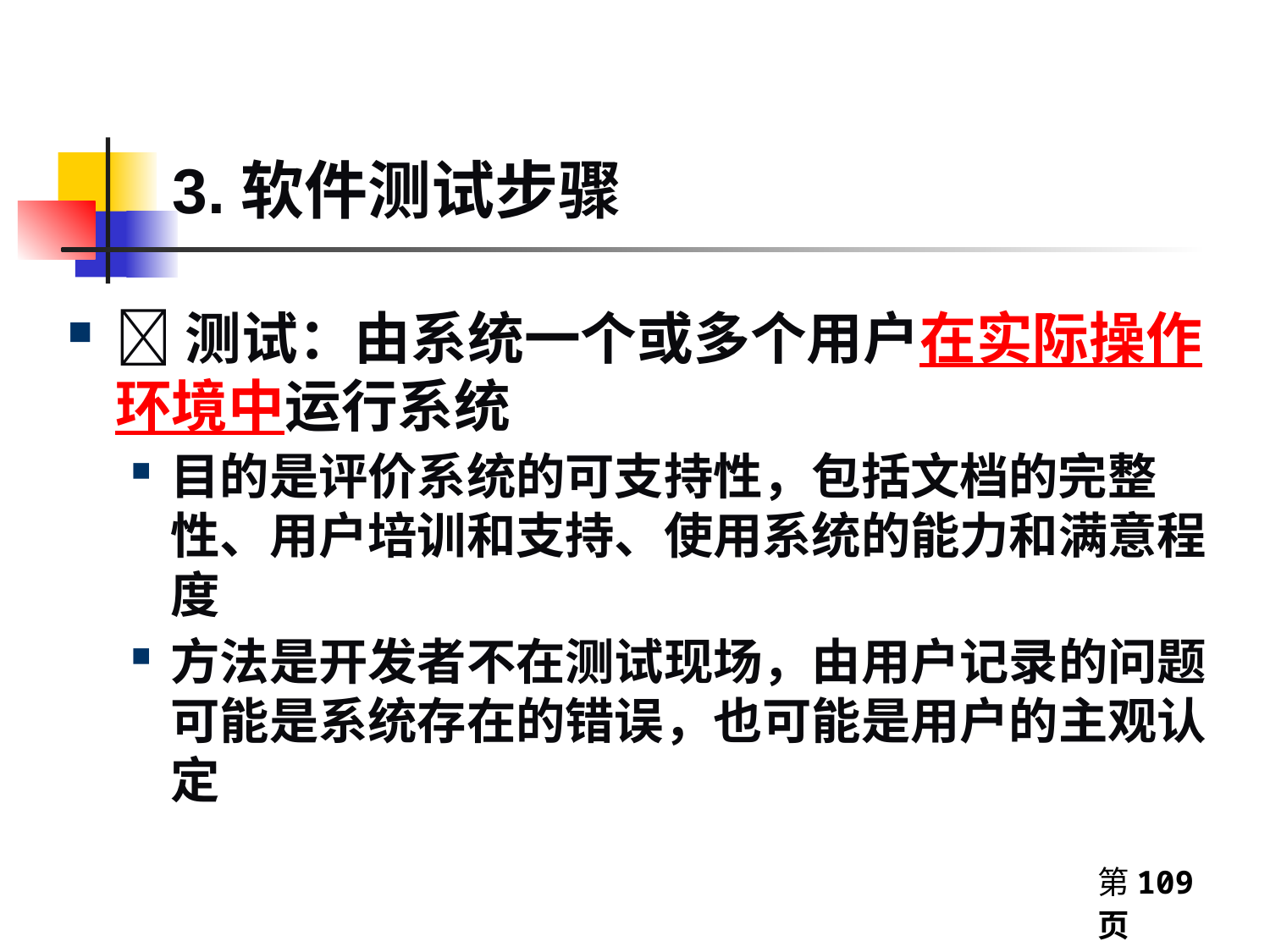

# 3.软件测试步骤
β测试：由系统一个或多个用户在实际操作环境中运行系统
目的是评价系统的可支持性，包括文档的完整性、用户培训和支持、使用系统的能力和满意程度
方法是开发者不在测试现场，由用户记录的问题可能是系统存在的错误，也可能是用户的主观认定